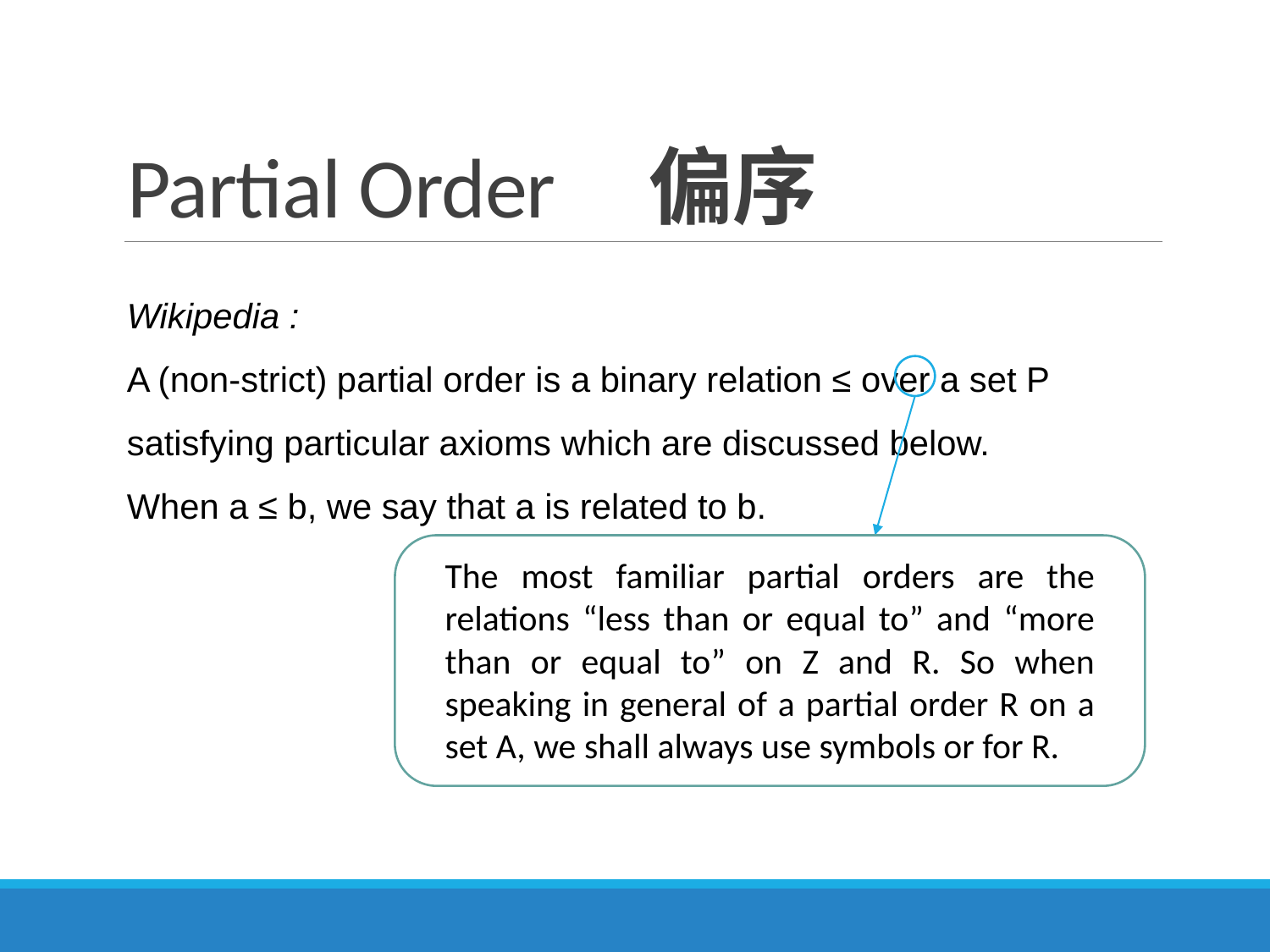

# Partial Order    偏序
Wikipedia :
A (non-strict) partial order is a binary relation ≤ over a set P satisfying particular axioms which are discussed below.
When a ≤ b, we say that a is related to b.

The most familiar partial orders are the relations “less than or equal to” and “more than or equal to” on Z and R. So when speaking in general of a partial order R on a set A, we shall always use symbols or for R.